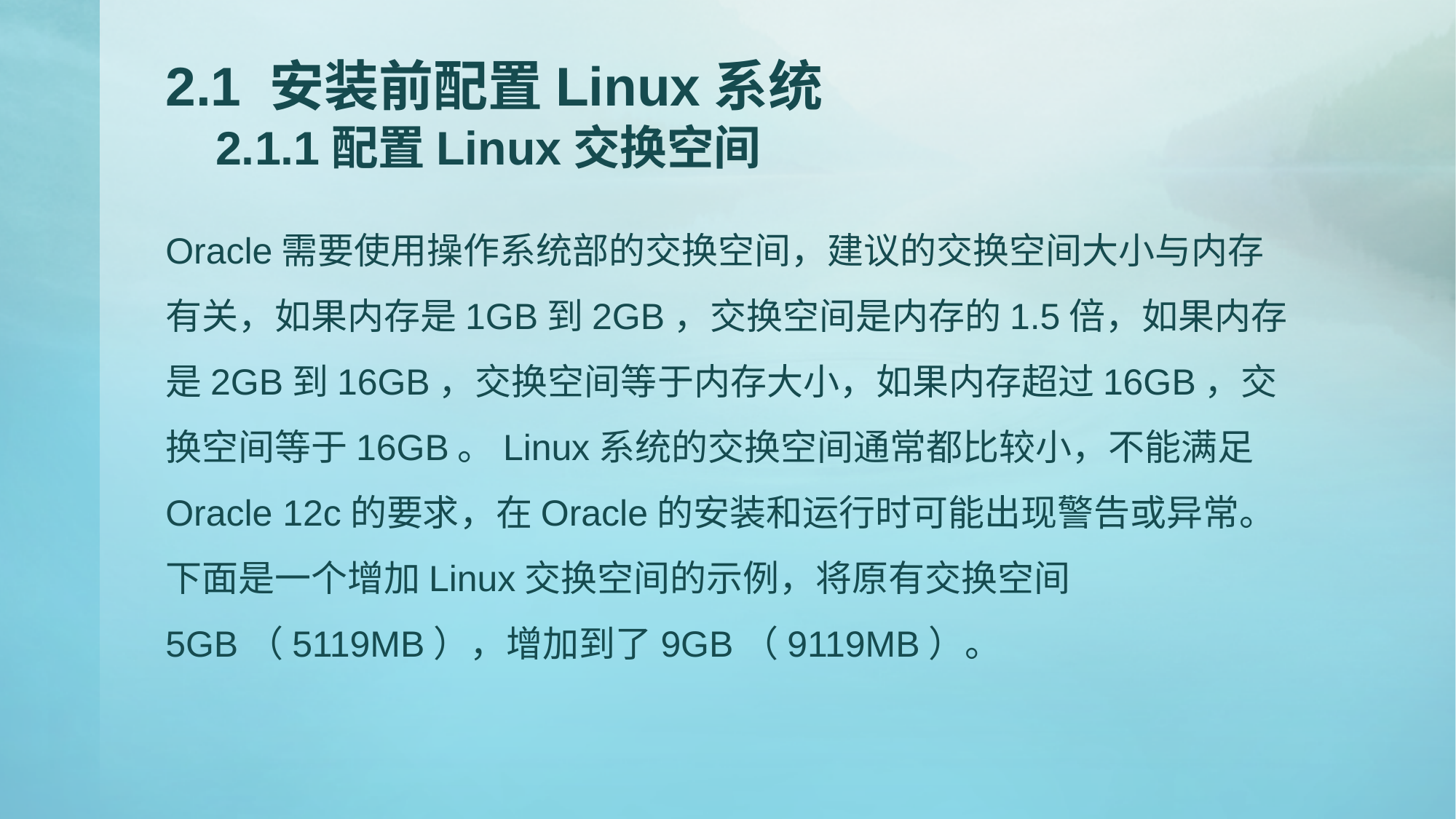

# 2.1 安装前配置Linux系统 2.1.1配置Linux交换空间
Oracle需要使用操作系统部的交换空间，建议的交换空间大小与内存有关，如果内存是1GB到2GB，交换空间是内存的1.5倍，如果内存是2GB到16GB，交换空间等于内存大小，如果内存超过16GB，交换空间等于16GB。Linux系统的交换空间通常都比较小，不能满足Oracle 12c的要求，在Oracle的安装和运行时可能出现警告或异常。下面是一个增加Linux交换空间的示例，将原有交换空间5GB（5119MB），增加到了9GB（9119MB）。